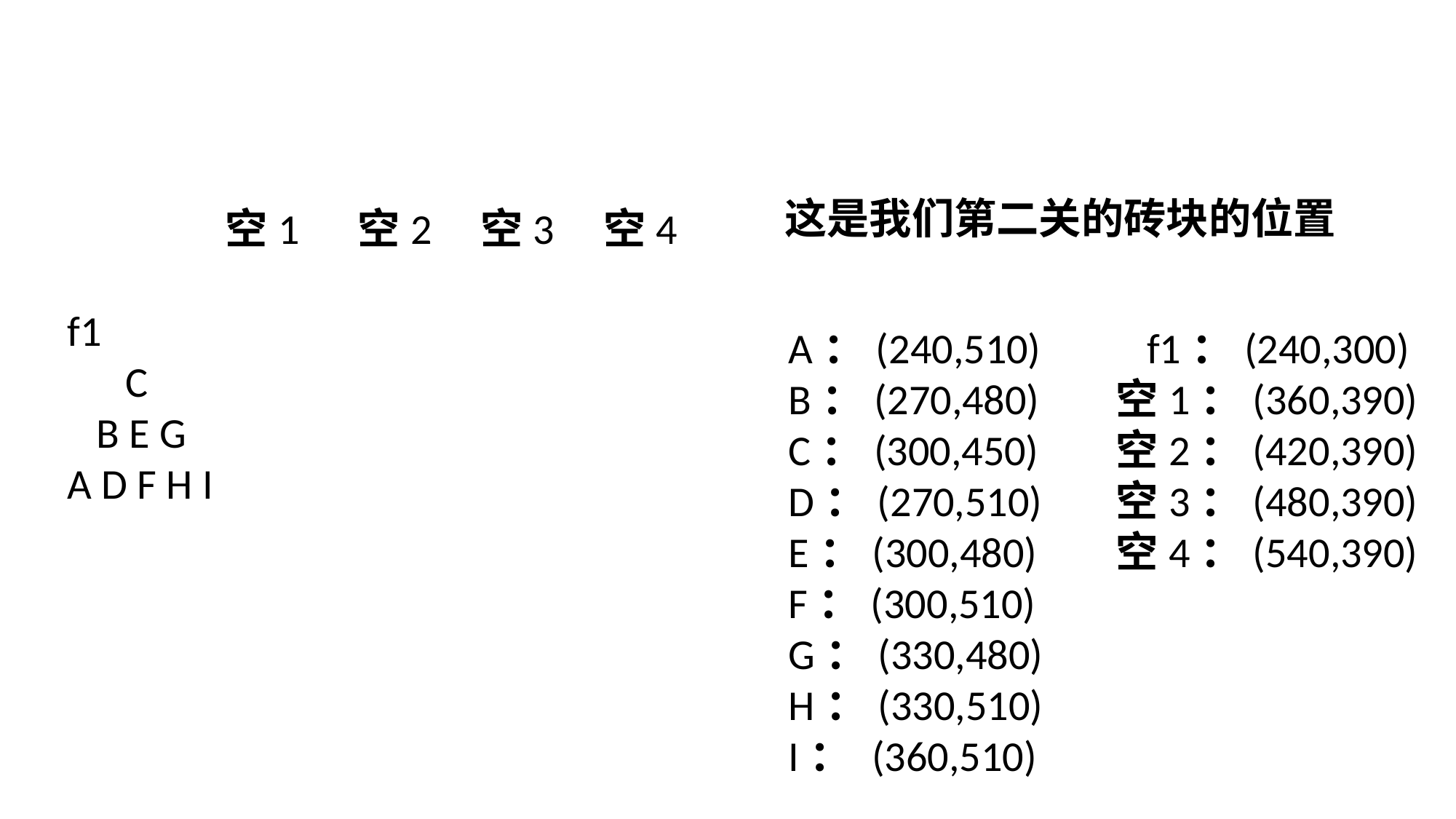

这是我们第二关的砖块的位置
	    空1     空2    空3    空4

f1
      C
   B E G
A D F H I
A：(240,510)           f1：(240,300)
B：(270,480)	空1：(360,390)
C：(300,450)	空2：(420,390)
D：(270,510)	空3：(480,390)
E：(300,480)	空4：(540,390)
F：(300,510)
G：(330,480)
H：(330,510)
I： (360,510)